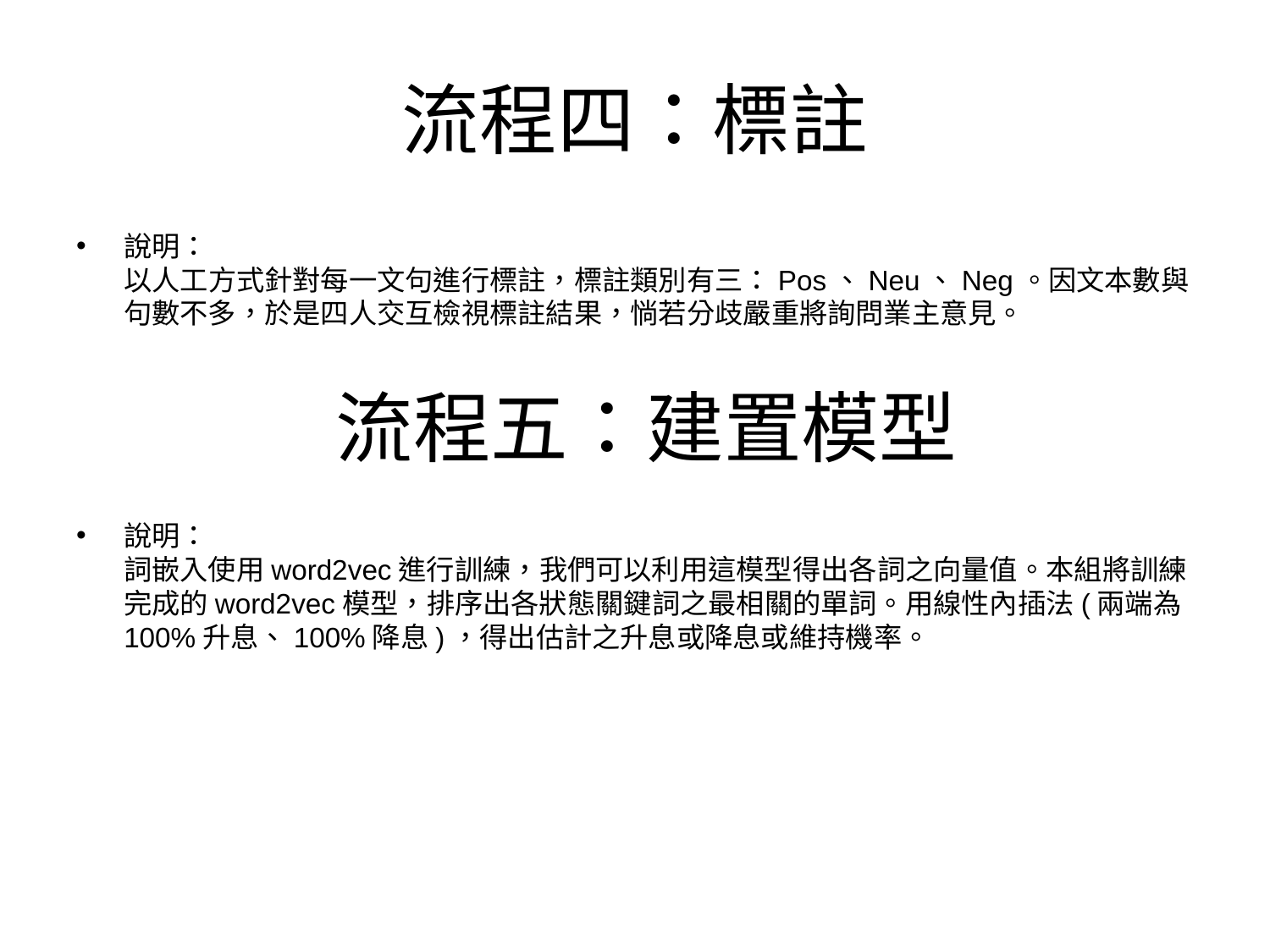

# 流程四：標註
說明：
以人工方式針對每一文句進行標註，標註類別有三：Pos、Neu、Neg。因文本數與句數不多，於是四人交互檢視標註結果，惝若分歧嚴重將詢問業主意見。
流程五：建置模型
說明：
詞嵌入使用word2vec進行訓練，我們可以利用這模型得出各詞之向量值。本組將訓練完成的word2vec模型，排序出各狀態關鍵詞之最相關的單詞。用線性內插法(兩端為100%升息、100%降息)，得出估計之升息或降息或維持機率。